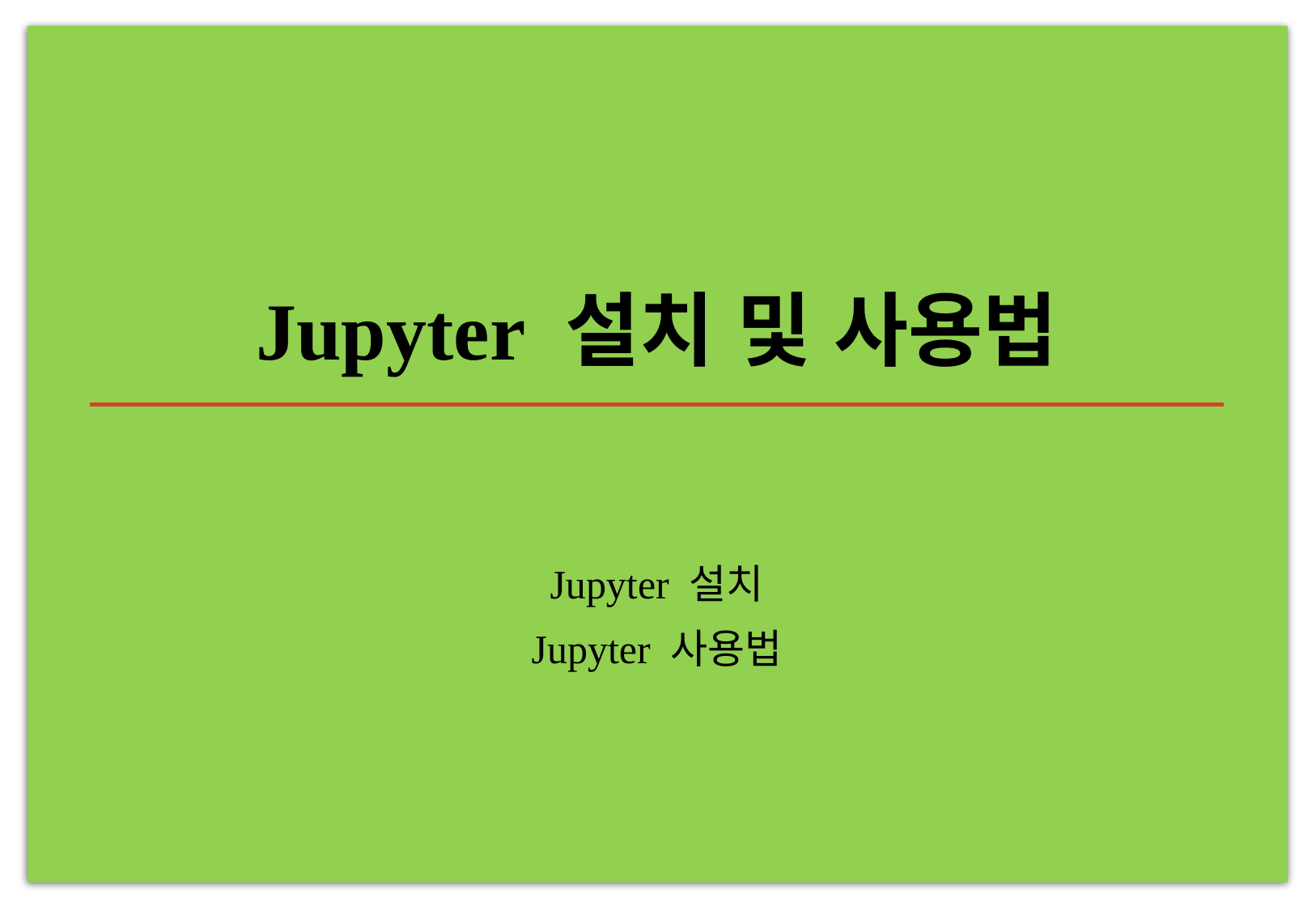

# Jupyter 설치 및 사용법
Jupyter 설치
Jupyter 사용법